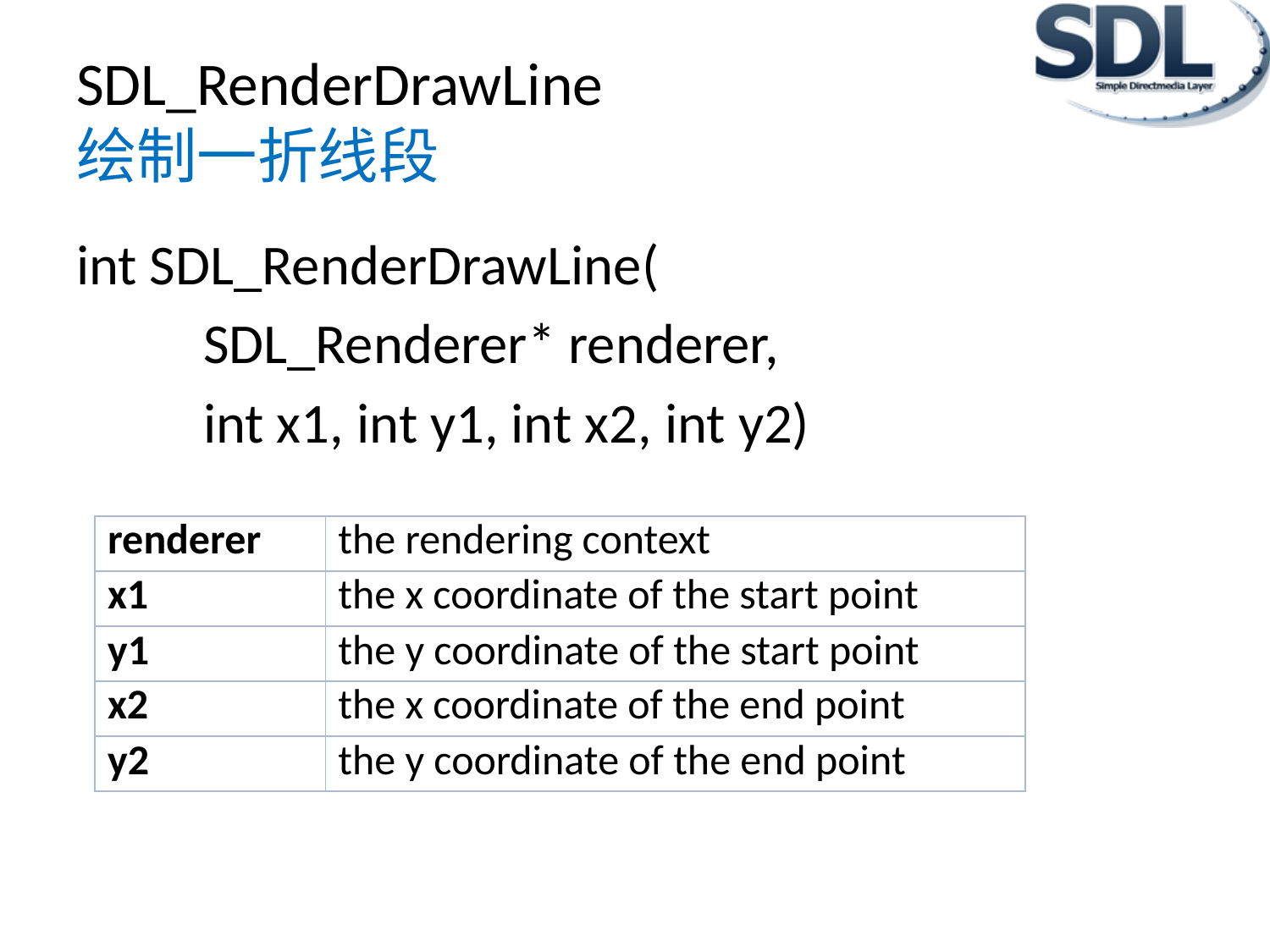

# SDL_RenderDrawLine 绘制一折线段
int SDL_RenderDrawLine(
	SDL_Renderer* renderer,
	int x1, int y1, int x2, int y2)
| renderer | the rendering context |
| --- | --- |
| x1 | the x coordinate of the start point |
| y1 | the y coordinate of the start point |
| x2 | the x coordinate of the end point |
| y2 | the y coordinate of the end point |